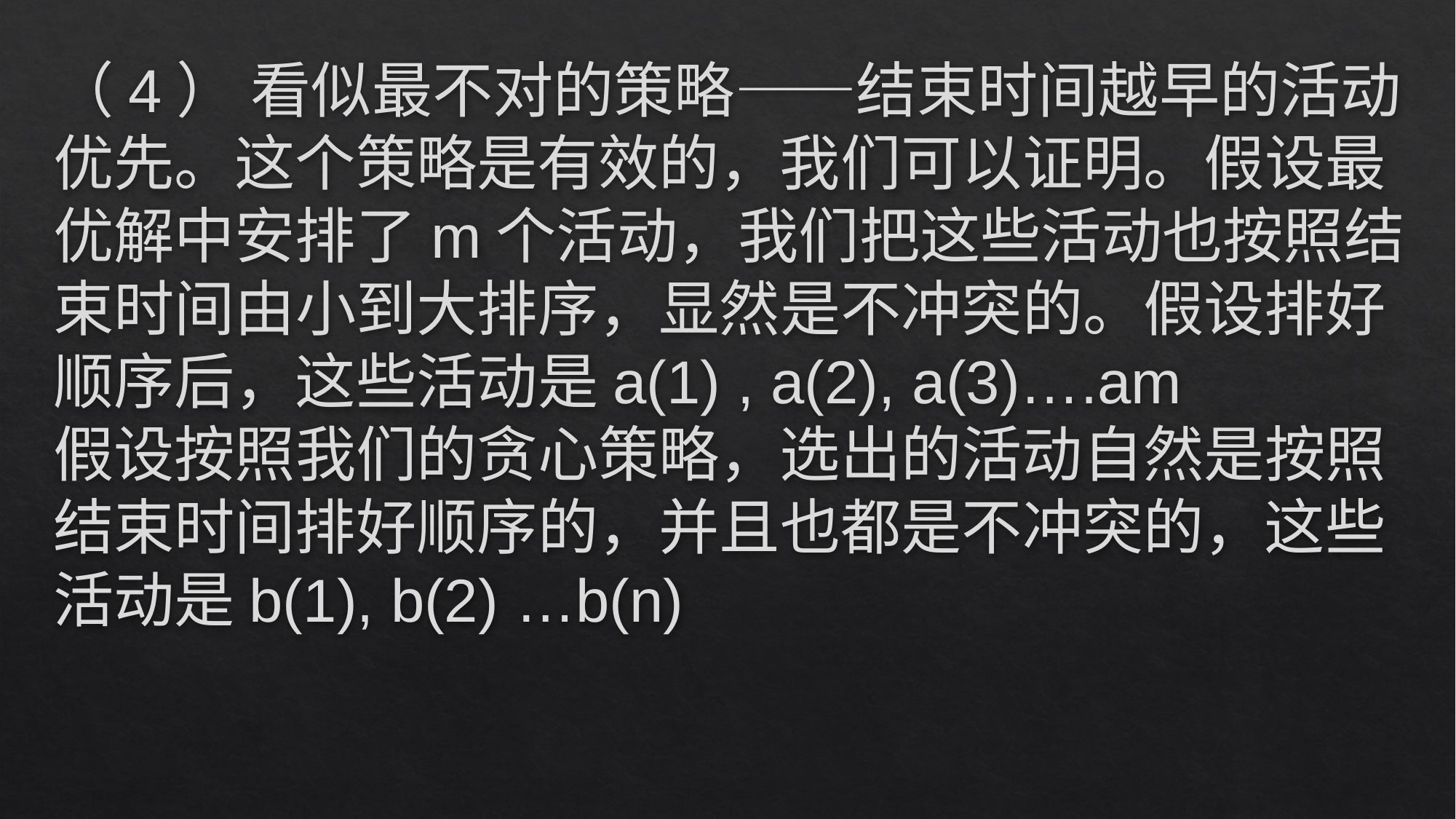

# （4） 看似最不对的策略——结束时间越早的活动优先。这个策略是有效的，我们可以证明。假设最优解中安排了m个活动，我们把这些活动也按照结束时间由小到大排序，显然是不冲突的。假设排好顺序后，这些活动是a(1) , a(2), a(3)….am 假设按照我们的贪心策略，选出的活动自然是按照结束时间排好顺序的，并且也都是不冲突的，这些活动是b(1), b(2) …b(n)